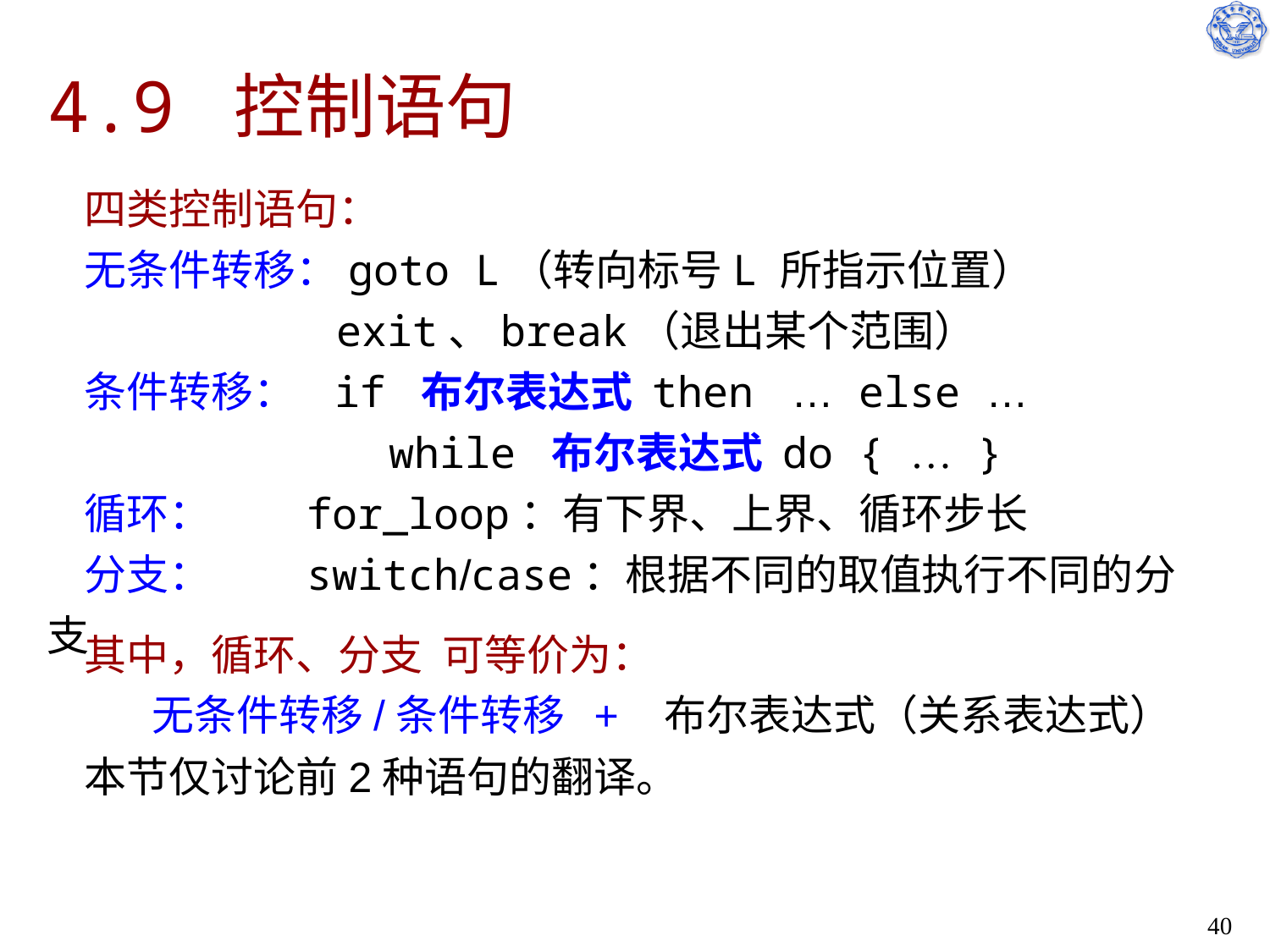

# 4.9 控制语句
四类控制语句：
无条件转移：goto L（转向标号L 所指示位置）
		   exit、break（退出某个范围）
条件转移：   if 布尔表达式 then  … else …
            while 布尔表达式 do { … }
循环：         for_loop：有下界、上界、循环步长
分支：         switch/case：根据不同的取值执行不同的分支
其中，循环、分支  可等价为：
      无条件转移/条件转移  +   布尔表达式（关系表达式）
本节仅讨论前2种语句的翻译。
40